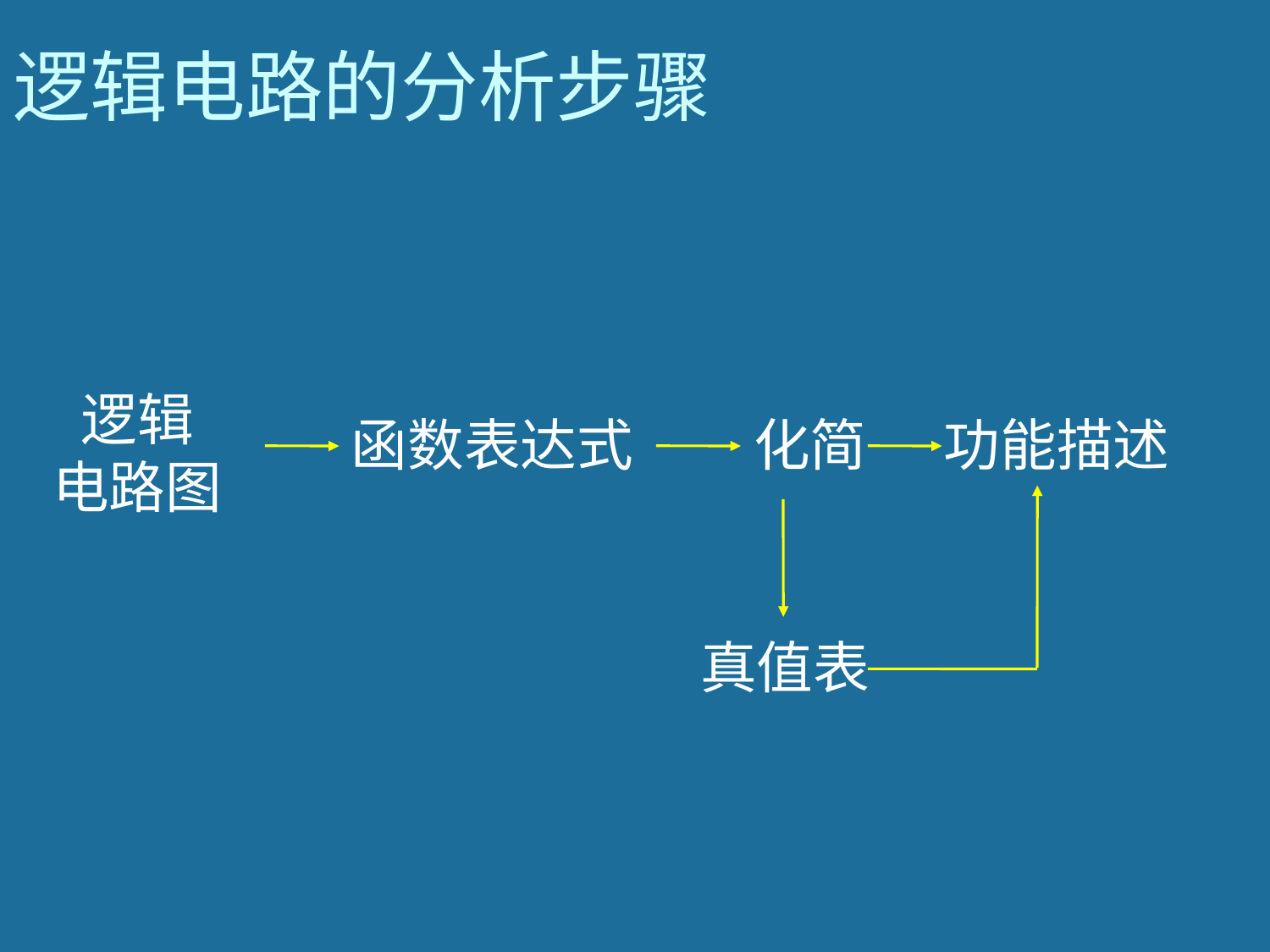

# 逻辑电路的分析步骤
逻辑
电路图
函数表达式
化简

功能描述

真值表
249